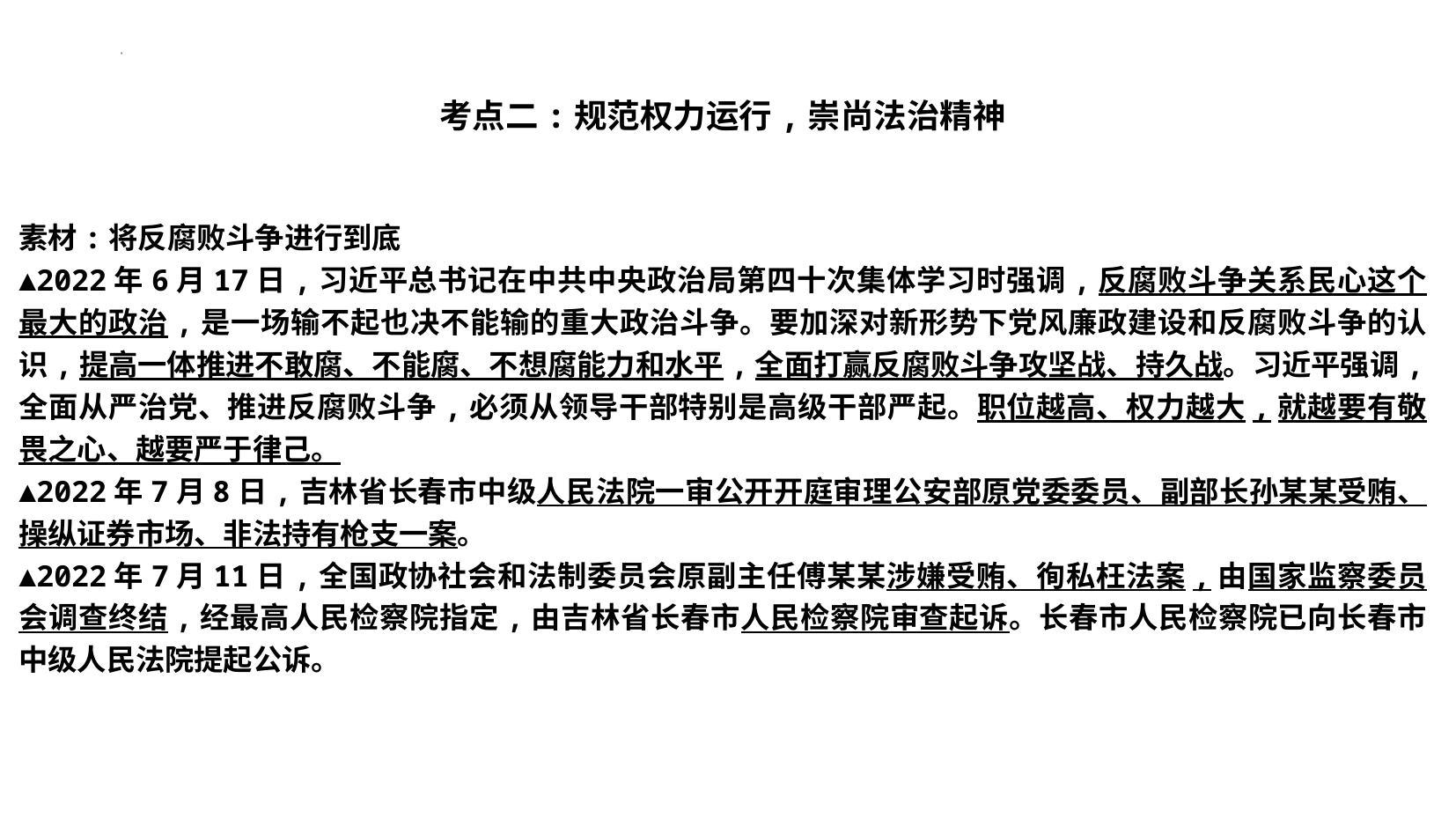

考点二:规范权力运行,崇尚法治精神
素材:将反腐败斗争进行到底
▲2022年6月17日,习近平总书记在中共中央政治局第四十次集体学习时强调,反腐败斗争关系民心这个最大的政治,是一场输不起也决不能输的重大政治斗争。要加深对新形势下党风廉政建设和反腐败斗争的认识,提高一体推进不敢腐、不能腐、不想腐能力和水平,全面打赢反腐败斗争攻坚战、持久战。习近平强调,全面从严治党、推进反腐败斗争,必须从领导干部特别是高级干部严起。职位越高、权力越大,就越要有敬畏之心、越要严于律己。
▲2022年7月8日,吉林省长春市中级人民法院一审公开开庭审理公安部原党委委员、副部长孙某某受贿、操纵证券市场、非法持有枪支一案。
▲2022年7月11日,全国政协社会和法制委员会原副主任傅某某涉嫌受贿、徇私枉法案,由国家监察委员会调查终结,经最高人民检察院指定,由吉林省长春市人民检察院审查起诉。长春市人民检察院已向长春市中级人民法院提起公诉。